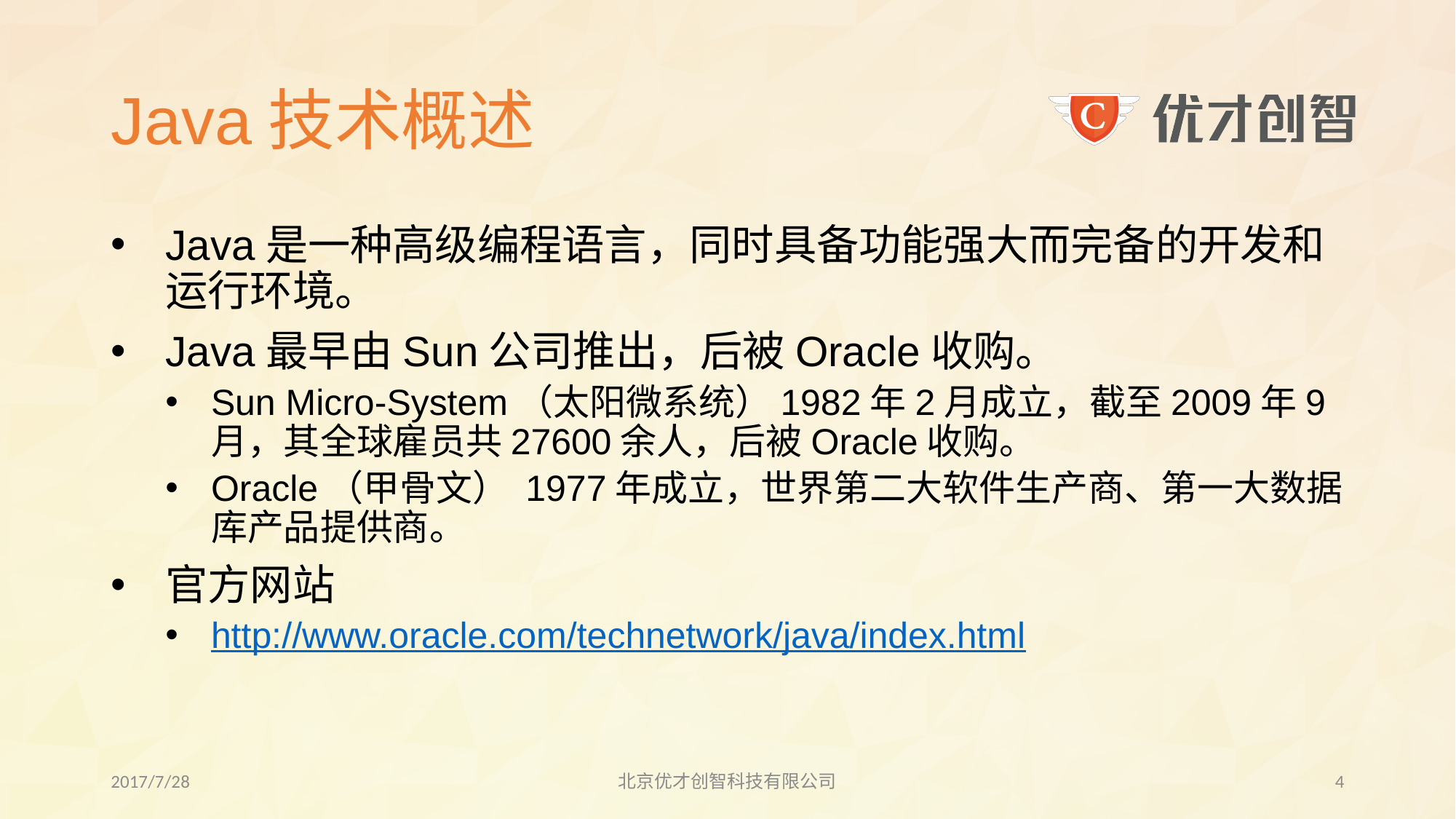

# Java技术概述
Java是一种高级编程语言，同时具备功能强大而完备的开发和运行环境。
Java最早由Sun公司推出，后被Oracle收购。
Sun Micro-System（太阳微系统）1982年2月成立，截至2009年9月，其全球雇员共27600余人，后被Oracle收购。
Oracle（甲骨文） 1977年成立，世界第二大软件生产商、第一大数据库产品提供商。
官方网站
http://www.oracle.com/technetwork/java/index.html

2017/7/28
北京优才创智科技有限公司
4